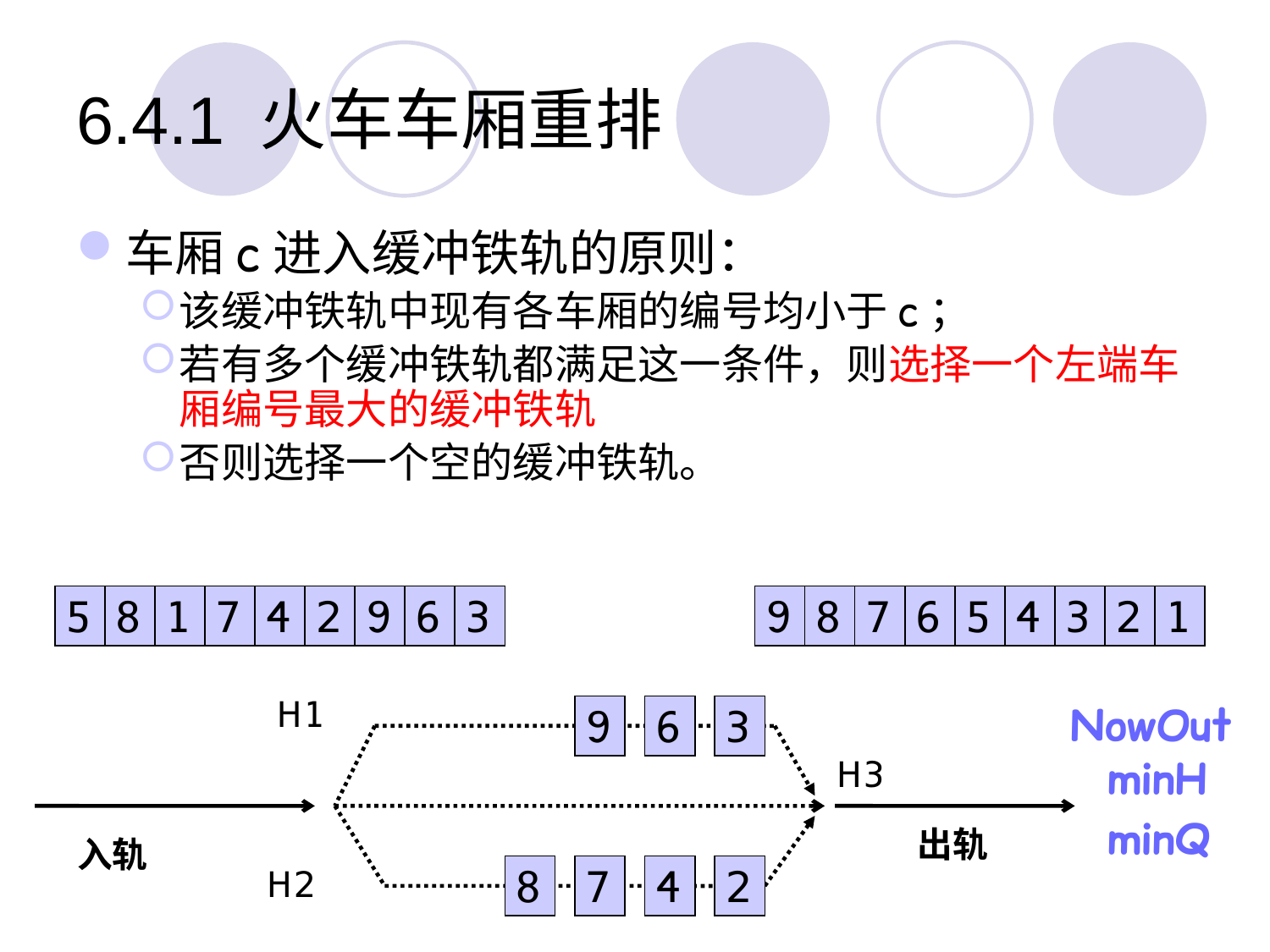

# 6.4.1 火车车厢重排
车厢c进入缓冲铁轨的原则：
该缓冲铁轨中现有各车厢的编号均小于c；
若有多个缓冲铁轨都满足这一条件，则选择一个左端车厢编号最大的缓冲铁轨
否则选择一个空的缓冲铁轨。
5
8
1
7
4
2
9
6
3
9
8
7
6
5
4
3
2
1
H1

H3

出轨
入轨
H2

NowOut
9
6
3
minH
minQ
8
7
4
2

20